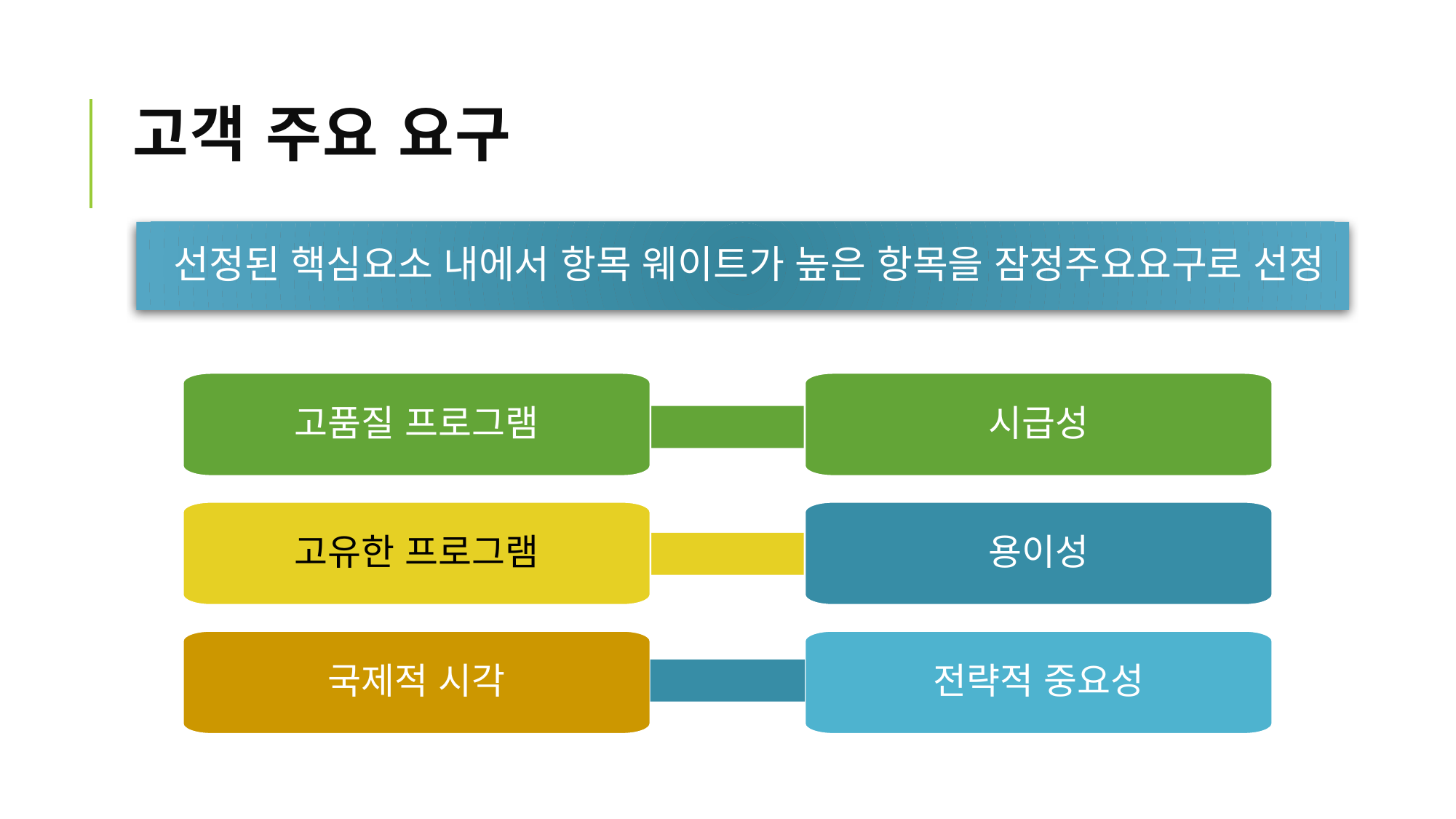

# 고객 주요 요구
선정된 핵심요소 내에서 항목 웨이트가 높은 항목을 잠정주요요구로 선정
고품질 프로그램
시급성

고유한 프로그램
용이성

국제적 시각
전략적 중요성